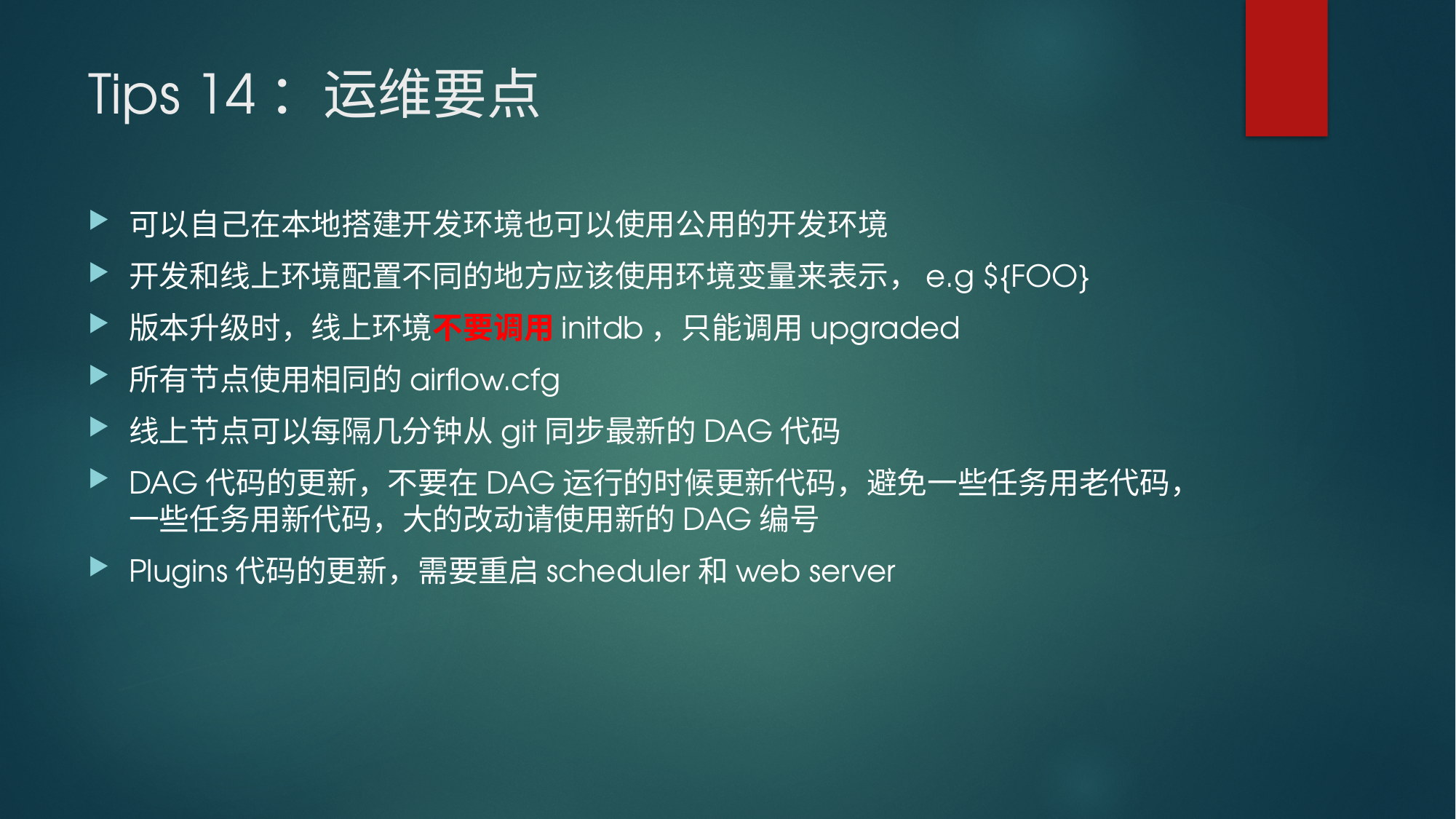

# Tips 14：运维要点

可以自己在本地搭建开发环境也可以使用公用的开发环境
开发和线上环境配置不同的地方应该使用环境变量来表示，e.g ${FOO}
版本升级时，线上环境不要调用initdb，只能调用upgraded
所有节点使用相同的airflow.cfg
线上节点可以每隔几分钟从git同步最新的DAG代码
DAG代码的更新，不要在DAG运行的时候更新代码，避免一些任务用老代码，一些任务用新代码，大的改动请使用新的DAG编号
Plugins代码的更新，需要重启scheduler和web server